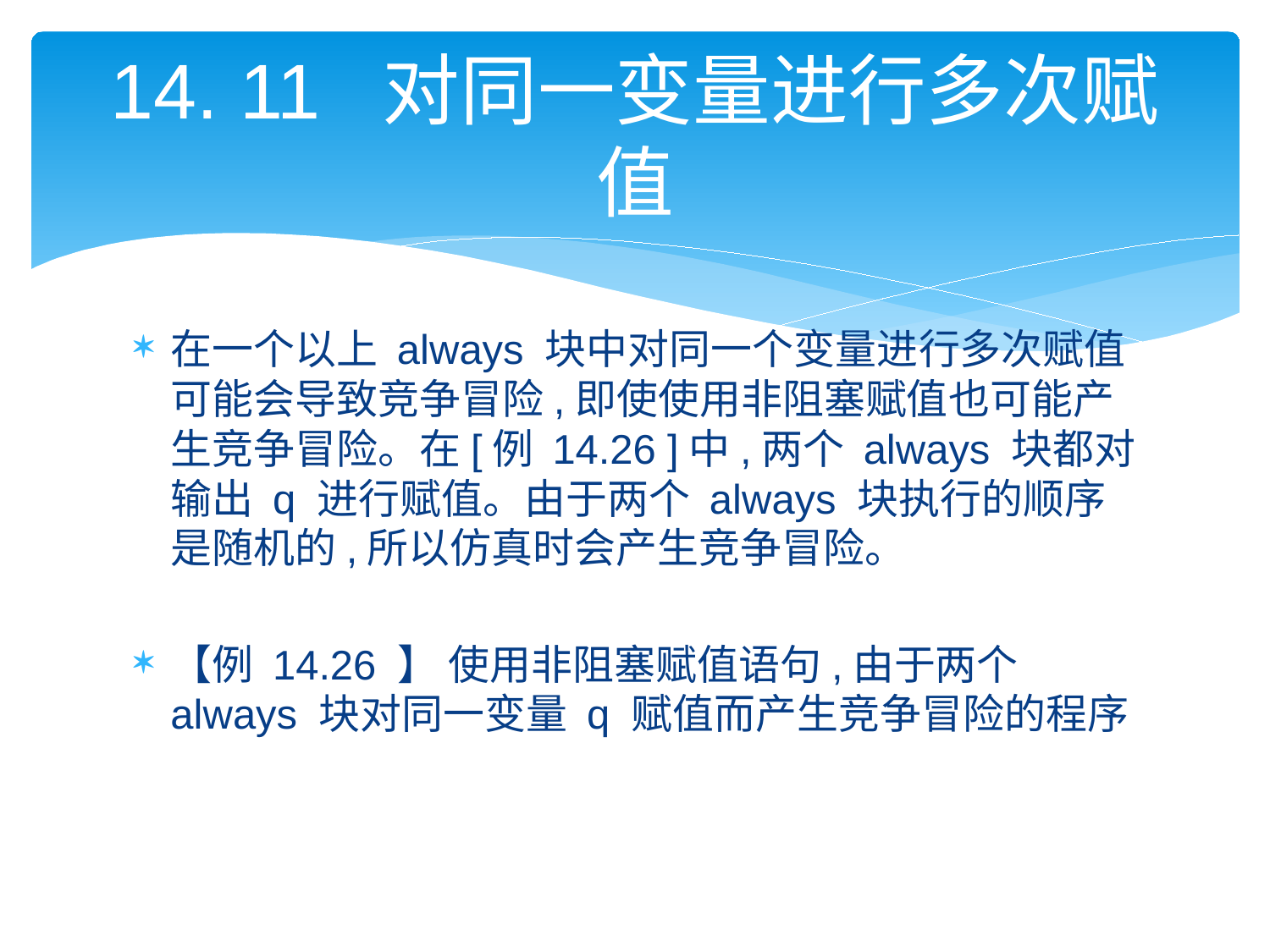

# 14. 11  对同一变量进行多次赋值
在一个以上 always 块中对同一个变量进行多次赋值可能会导致竞争冒险,即使使用非阻塞赋值也可能产生竞争冒险。在[例 14.26 ]中,两个 always 块都对输出 q 进行赋值。由于两个 always 块执行的顺序是随机的,所以仿真时会产生竞争冒险。

【例 14.26 】 使用非阻塞赋值语句,由于两个 always 块对同一变量 q 赋值而产生竞争冒险的程序